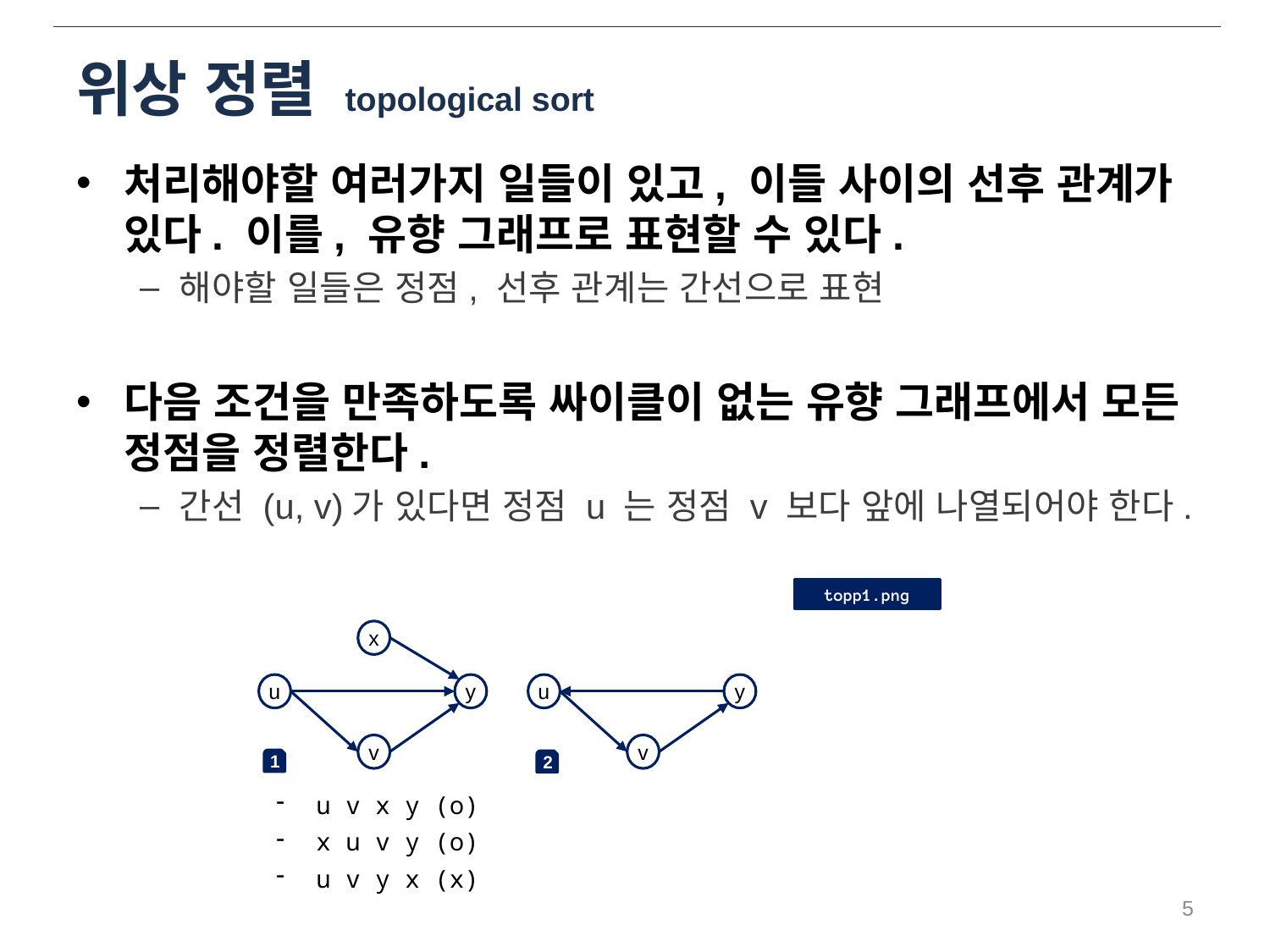

# 위상 정렬 topological sort
처리해야할 여러가지 일들이 있고, 이들 사이의 선후 관계가 있다. 이를, 유향 그래프로 표현할 수 있다.
해야할 일들은 정점, 선후 관계는 간선으로 표현

다음 조건을 만족하도록 싸이클이 없는 유향 그래프에서 모든 정점을 정렬한다.
간선 (u, v)가 있다면 정점 u 는 정점 v 보다 앞에 나열되어야 한다.
topp1.png
x
u
y
u
y
v
v
1
2
u v x y (o)
x u v y (o)
u v y x (x)
5